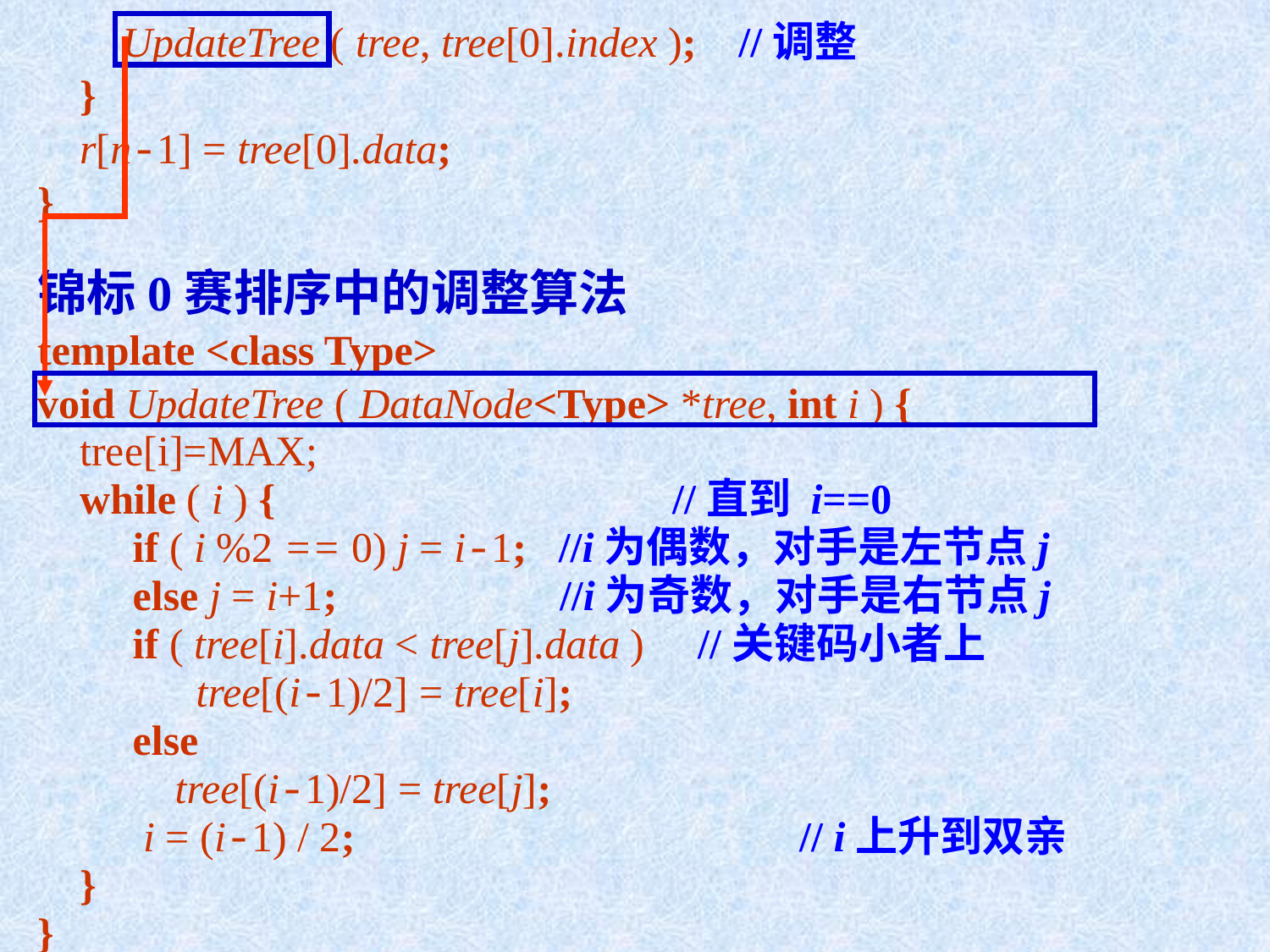

UpdateTree ( tree, tree[0].index );    //调整
    }
    r[n-1] = tree[0].data;
}

锦标0赛排序中的调整算法
template <class Type>
void UpdateTree ( DataNode<Type> *tree, int i ) {
    tree[i]=MAX;
    while ( i ) {                             	//直到 i==0
         if ( i %2 == 0) j = i-1;   //i为偶数，对手是左节点j
         else j = i+1;                     //i为奇数，对手是右节点j
         if ( tree[i].data < tree[j].data )     //关键码小者上
	   tree[(i-1)/2] = tree[i];
         else
             tree[(i-1)/2] = tree[j];
          i = (i-1) / 2;      			// i上升到双亲
    }
}